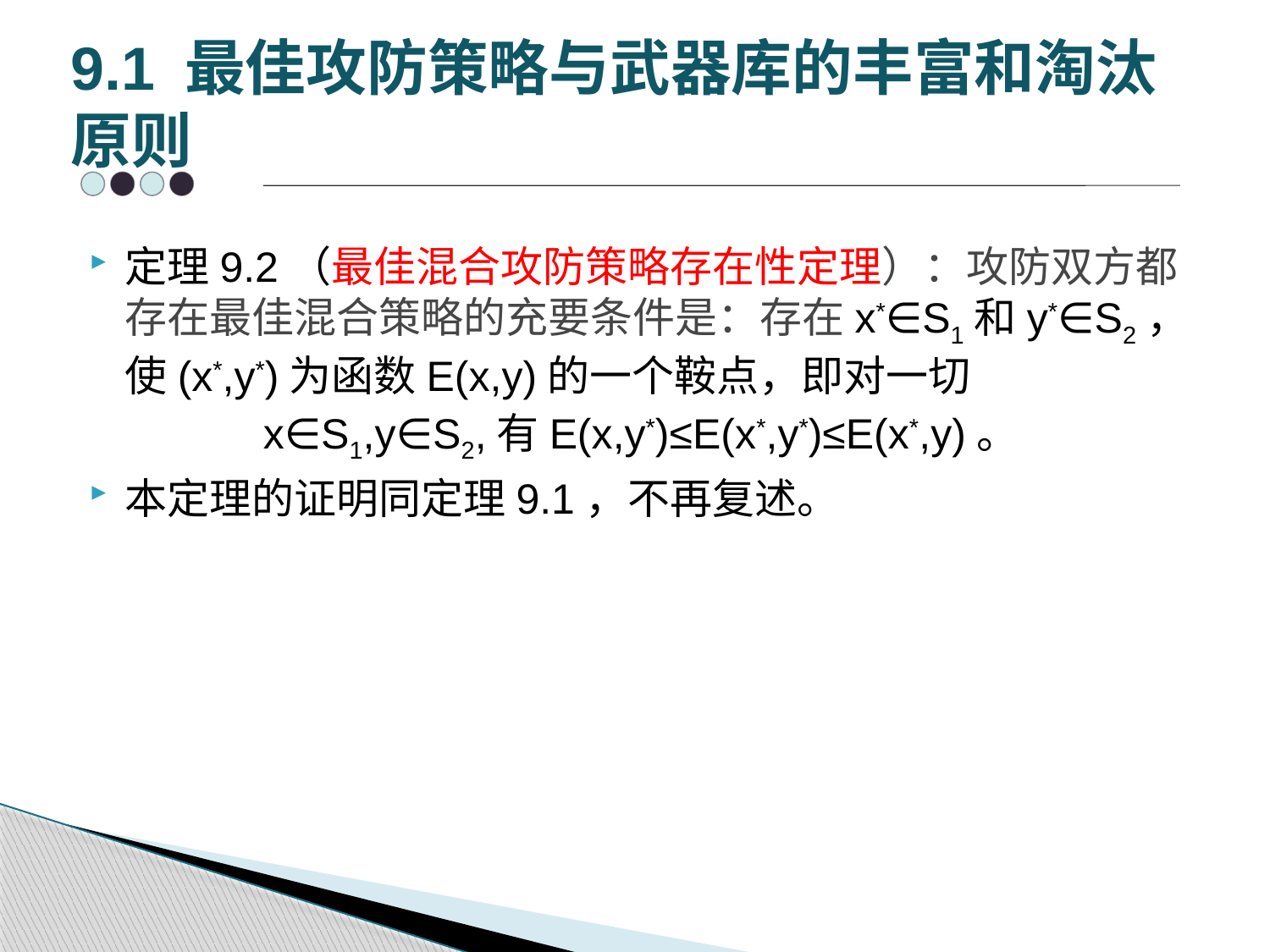

# 9.1 最佳攻防策略与武器库的丰富和淘汰原则

定理9.2（最佳混合攻防策略存在性定理）：攻防双方都存在最佳混合策略的充要条件是：存在x*∈S1和y*∈S2，使(x*,y*)为函数E(x,y)的一个鞍点，即对一切
x∈S1,y∈S2,有E(x,y*)≤E(x*,y*)≤E(x*,y)。
本定理的证明同定理9.1，不再复述。